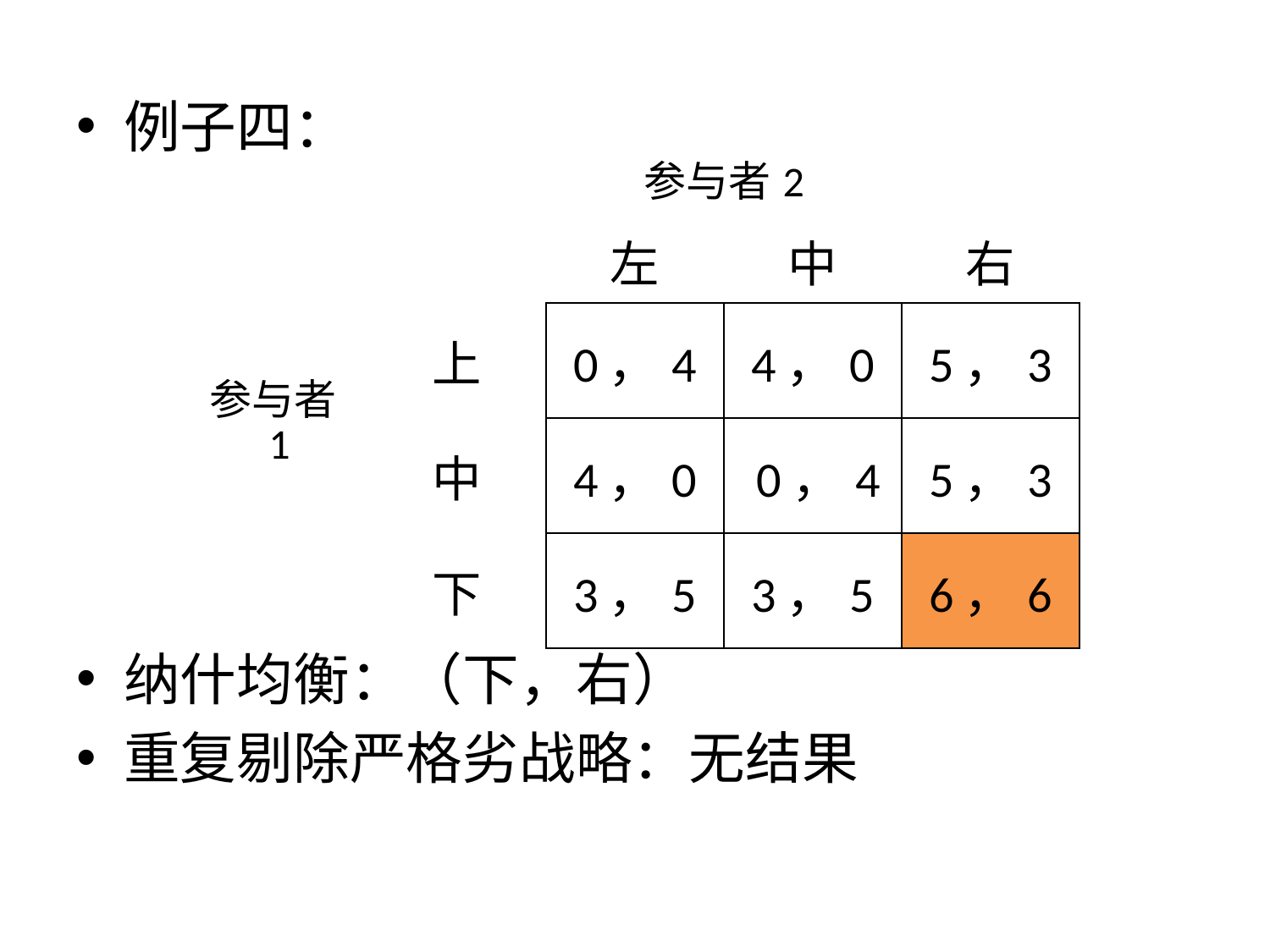

例子四：

纳什均衡：（下，右）
重复剔除严格劣战略：无结果

|  |  | 参与者2 |  |  |
| --- | --- | --- | --- | --- |
|  |  | 左 | 中 | 右 |
| 参与者1 | 上 | 0，4 | 4，0 | 5，3 |
|  | 中 | 4，0 | 0，4 | 5，3 |
|  | 下 | 3，5 | 3，5 | 6，6 |